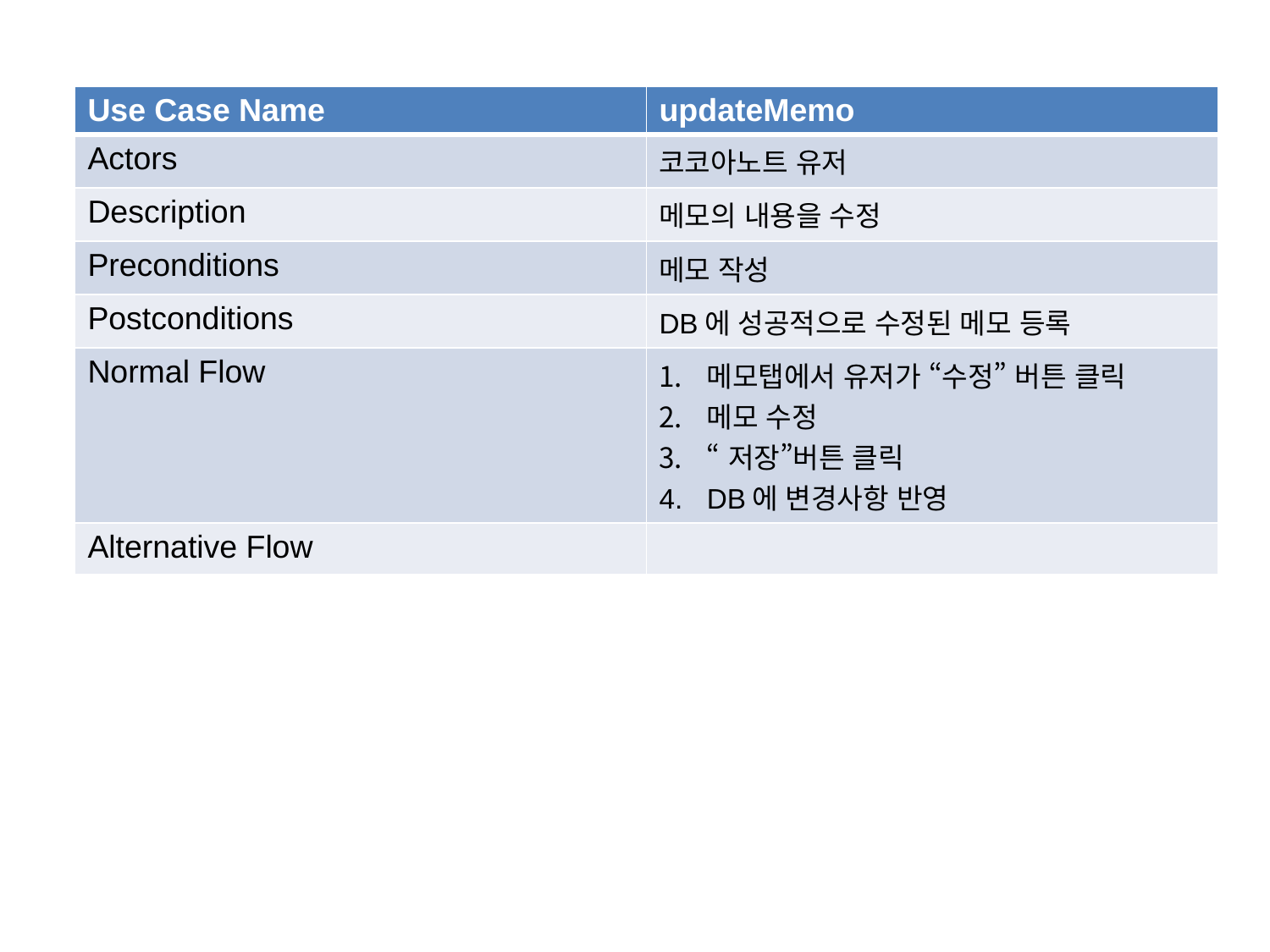

| Use Case Name | updateMemo |
| --- | --- |
| Actors | 코코아노트 유저 |
| Description | 메모의 내용을 수정 |
| Preconditions | 메모 작성 |
| Postconditions | DB에 성공적으로 수정된 메모 등록 |
| Normal Flow | 메모탭에서 유저가 “수정” 버튼 클릭 메모 수정 “저장”버튼 클릭 DB에 변경사항 반영 |
| Alternative Flow |  |